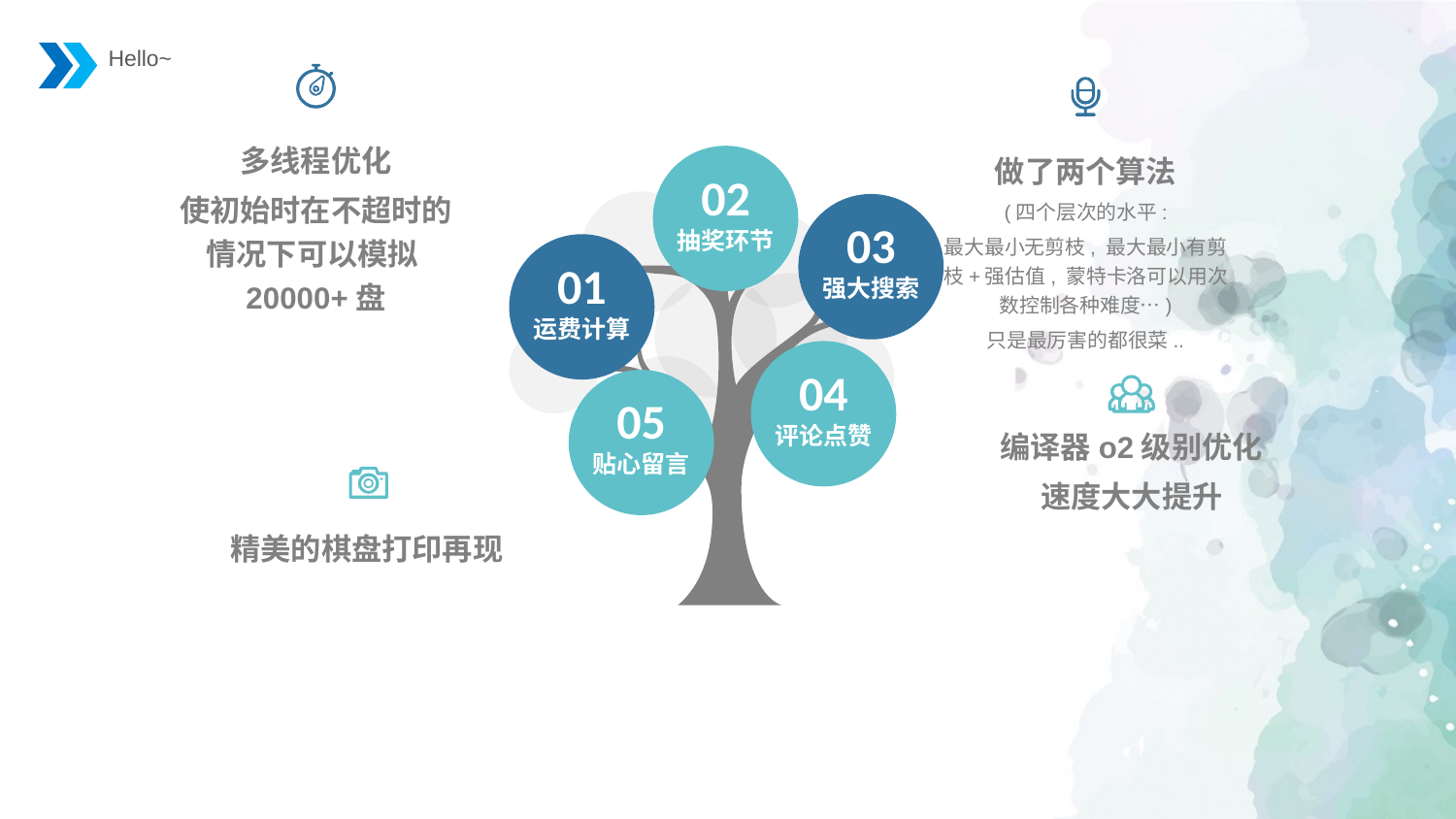

多线程优化
使初始时在不超时的情况下可以模拟20000+盘
做了两个算法
(四个层次的水平:
最大最小无剪枝, 最大最小有剪枝+强估值, 蒙特卡洛可以用次数控制各种难度…)
只是最厉害的都很菜..
02
抽奖环节

03
强大搜索

01
运费计算

04
评论点赞

05
贴心留言

编译器o2级别优化
速度大大提升

精美的棋盘打印再现